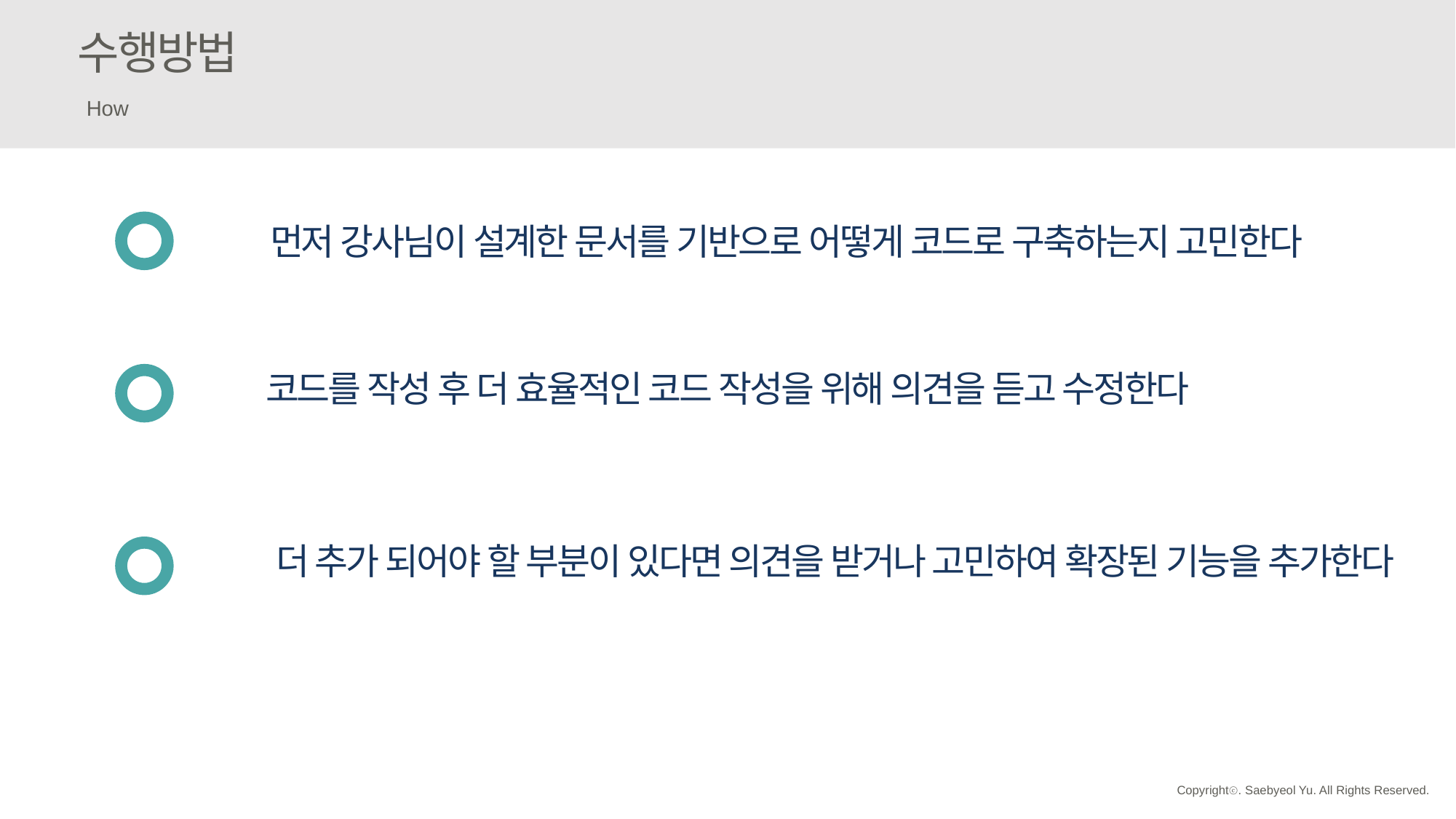

수행방법
How
먼저 강사님이 설계한 문서를 기반으로 어떻게 코드로 구축하는지 고민한다

코드를 작성 후 더 효율적인 코드 작성을 위해 의견을 듣고 수정한다

더 추가 되어야 할 부분이 있다면 의견을 받거나 고민하여 확장된 기능을 추가한다